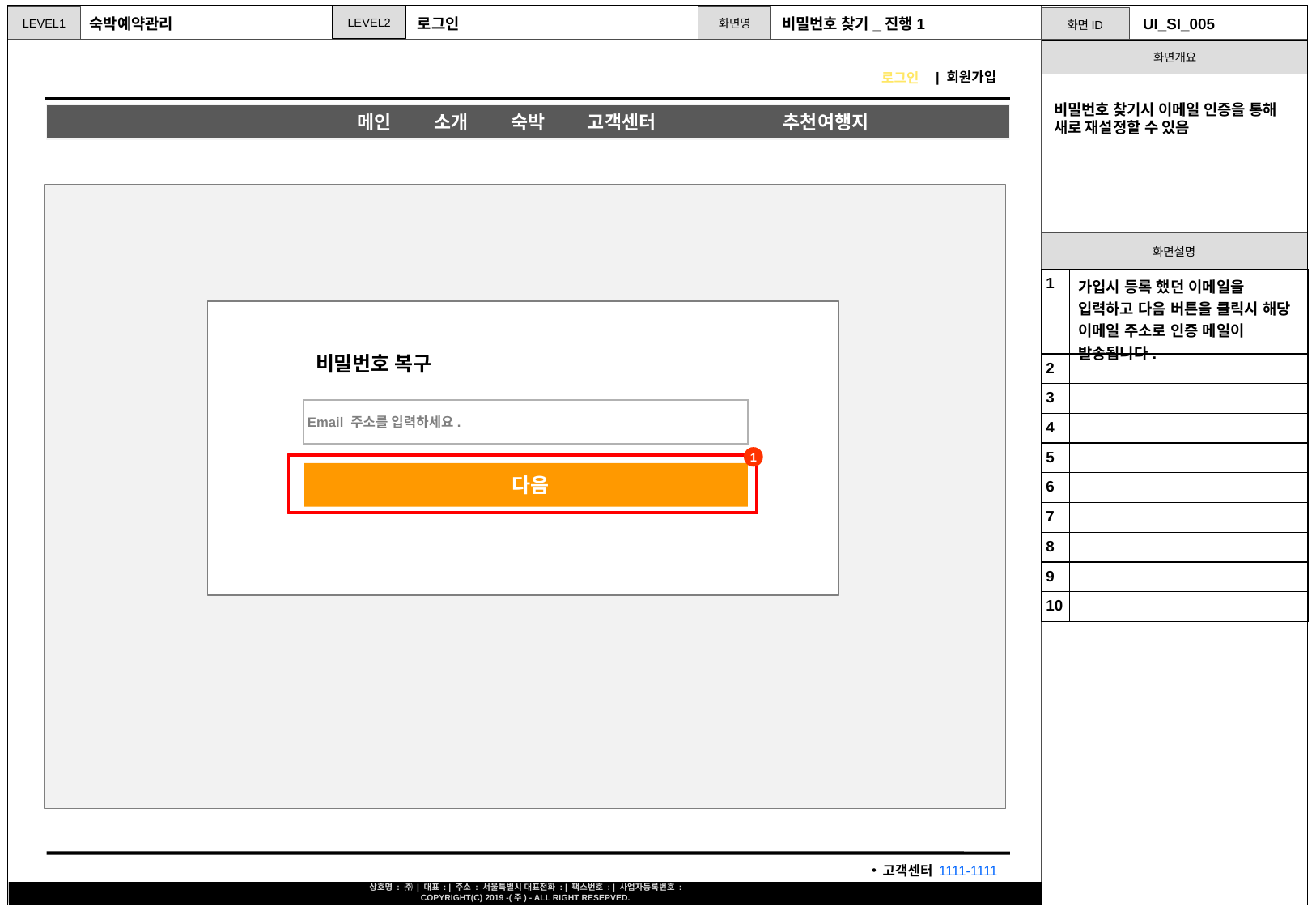

숙박예약관리
로그인
비밀번호 찾기_진행1
UI_SI_005
로그인

비밀번호 찾기시 이메일 인증을 통해 새로 재설정할 수 있음

| 1 | 가입시 등록 했던 이메일을 입력하고 다음 버튼을 클릭시 해당 이메일 주소로 인증 메일이 발송됩니다. |
| --- | --- |
| 2 |  |
| 3 |  |
| 4 |  |
| 5 |  |
| 6 |  |
| 7 |  |
| 8 |  |
| 9 |  |
| 10 |  |

비밀번호 복구
 Email 주소를 입력하세요.
1

  다음